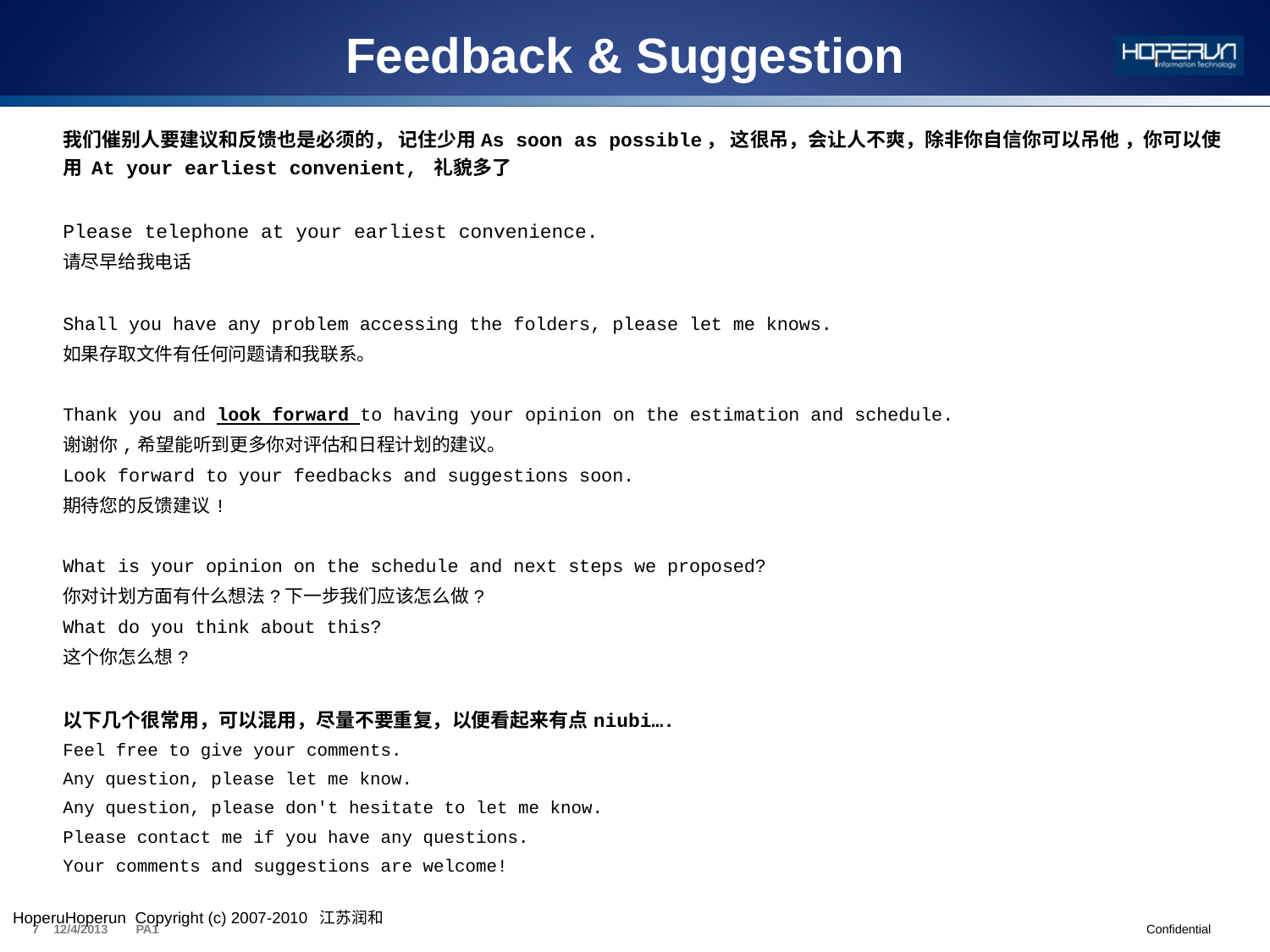

Feedback & Suggestion
我们催别人要建议和反馈也是必须的， 记住少用As soon as possible， 这很吊，会让人不爽，除非你自信你可以吊他 ，你可以使用 At your earliest convenient, 礼貌多了

Please telephone at your earliest convenience.
请尽早给我电话

Shall you have any problem accessing the folders, please let me knows.
如果存取文件有任何问题请和我联系。

Thank you and look forward to having your opinion on the estimation and schedule.
谢谢你,希望能听到更多你对评估和日程计划的建议。
Look forward to your feedbacks and suggestions soon.
期待您的反馈建议!

What is your opinion on the schedule and next steps we proposed?
你对计划方面有什么想法?下一步我们应该怎么做?
What do you think about this?
这个你怎么想?

以下几个很常用，可以混用，尽量不要重复，以便看起来有点niubi….
Feel free to give your comments.
Any question, please let me know.
Any question, please don't hesitate to let me know.
Please contact me if you have any questions.
Your comments and suggestions are welcome!

HoperuHoperun  Copyright (c) 2007-2010  江苏润和